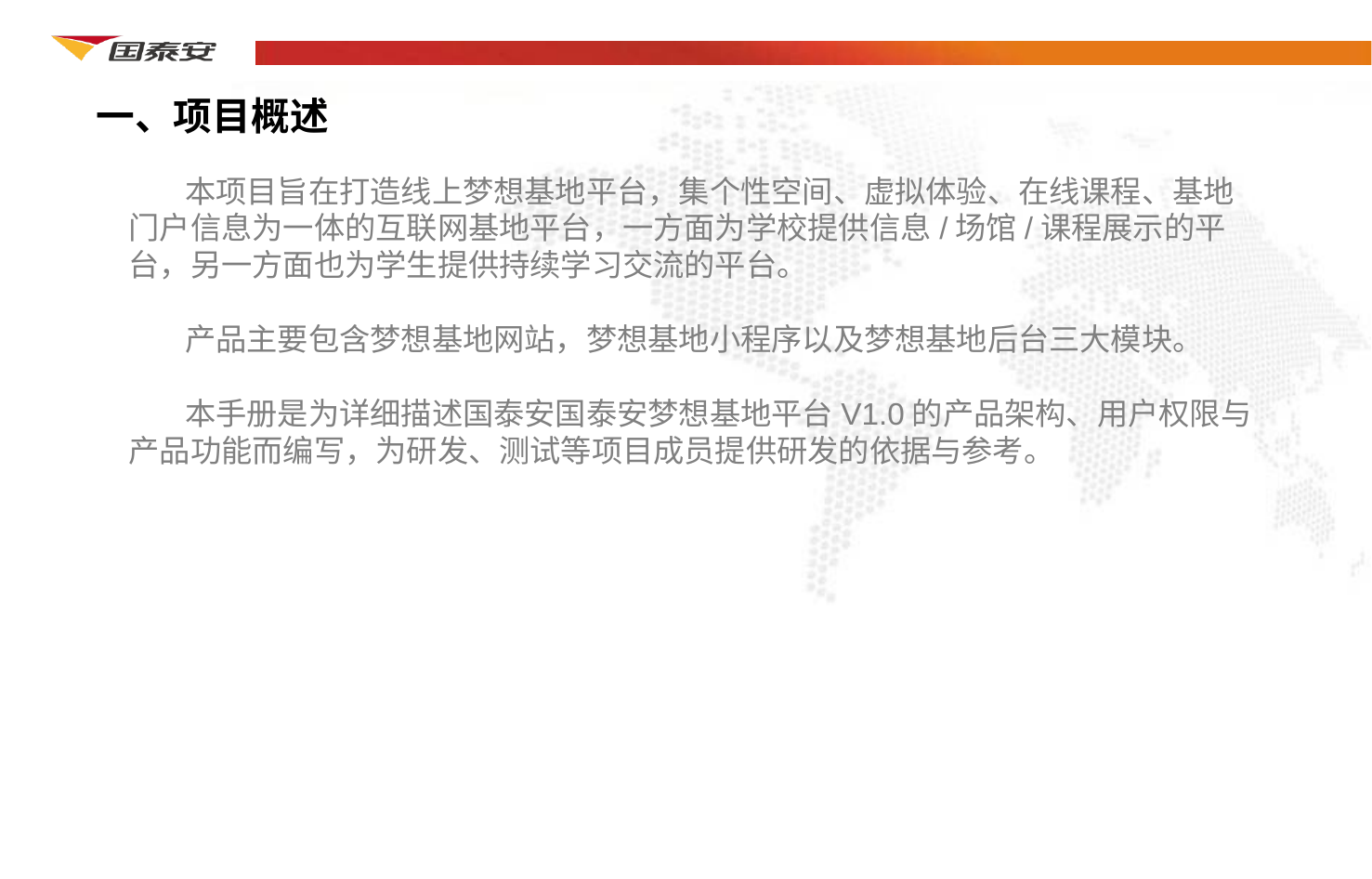

一、项目概述
       本项目旨在打造线上梦想基地平台，集个性空间、虚拟体验、在线课程、基地门户信息为一体的互联网基地平台，一方面为学校提供信息/场馆/课程展示的平台，另一方面也为学生提供持续学习交流的平台。

       产品主要包含梦想基地网站，梦想基地小程序以及梦想基地后台三大模块。

       本手册是为详细描述国泰安国泰安梦想基地平台V1.0的产品架构、用户权限与产品功能而编写，为研发、测试等项目成员提供研发的依据与参考。